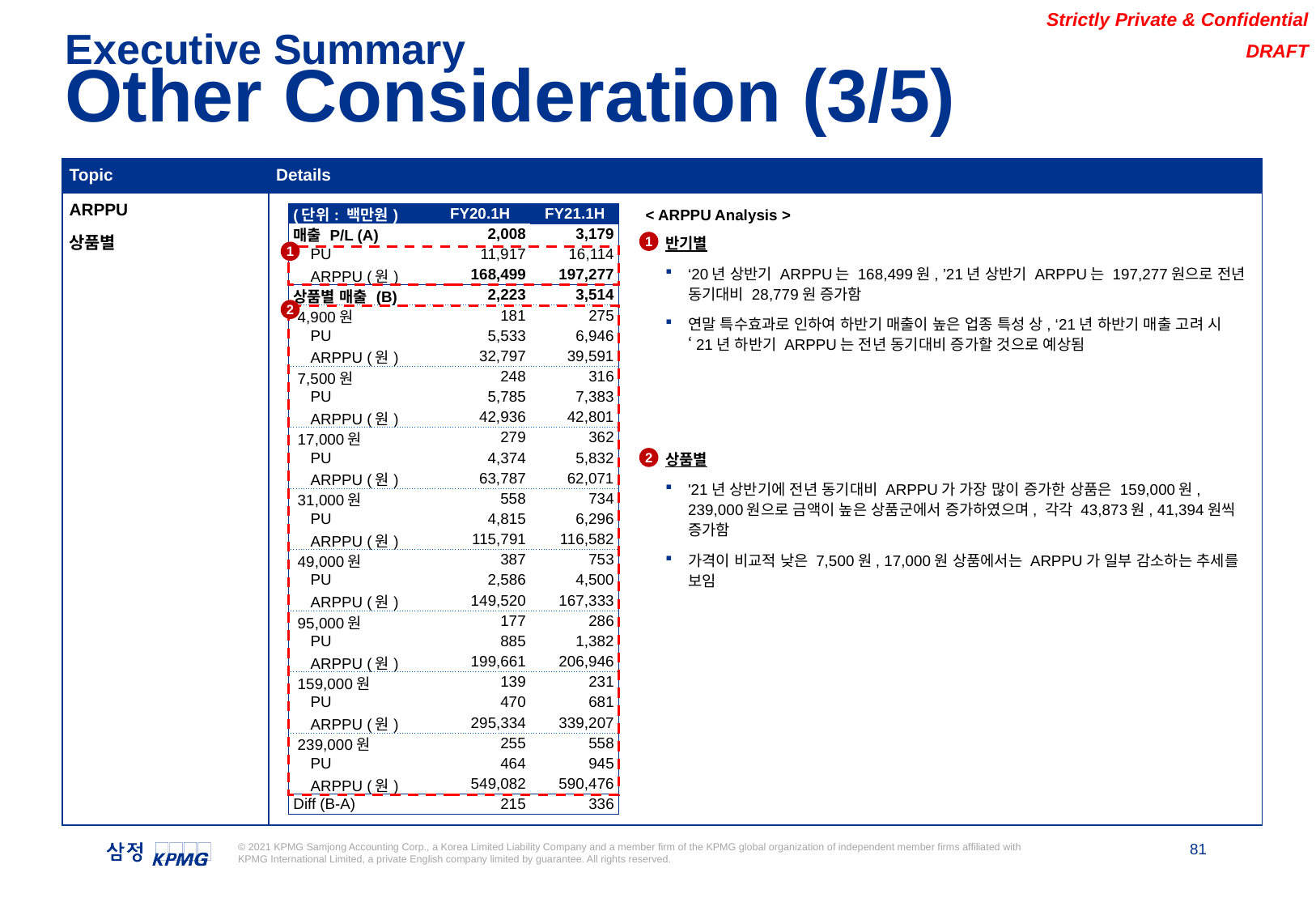

Executive Summary
Other Consideration (3/5)
| Topic | Details |
| --- | --- |
| ARPPU 상품별 |  |
| (단위: 백만원) | FY20.1H | FY21.1H |
| --- | --- | --- |
| 매출 P/L (A) | 2,008 | 3,179 |
| PU | 11,917 | 16,114 |
| ARPPU (원) | 168,499 | 197,277 |
| 상품별 매출 (B) | 2,223 | 3,514 |
| 4,900원 | 181 | 275 |
| PU | 5,533 | 6,946 |
| ARPPU (원) | 32,797 | 39,591 |
| 7,500원 | 248 | 316 |
| PU | 5,785 | 7,383 |
| ARPPU (원) | 42,936 | 42,801 |
| 17,000원 | 279 | 362 |
| PU | 4,374 | 5,832 |
| ARPPU (원) | 63,787 | 62,071 |
| 31,000원 | 558 | 734 |
| PU | 4,815 | 6,296 |
| ARPPU (원) | 115,791 | 116,582 |
| 49,000원 | 387 | 753 |
| PU | 2,586 | 4,500 |
| ARPPU (원) | 149,520 | 167,333 |
| 95,000원 | 177 | 286 |
| PU | 885 | 1,382 |
| ARPPU (원) | 199,661 | 206,946 |
| 159,000원 | 139 | 231 |
| PU | 470 | 681 |
| ARPPU (원) | 295,334 | 339,207 |
| 239,000원 | 255 | 558 |
| PU | 464 | 945 |
| ARPPU (원) | 549,082 | 590,476 |
| Diff (B-A) | 215 | 336 |
< ARPPU Analysis >
1
반기별
‘20년 상반기 ARPPU는 168,499원, ’21년 상반기 ARPPU는 197,277원으로 전년 동기대비 28,779원 증가함
연말 특수효과로 인하여 하반기 매출이 높은 업종 특성 상, ‘21년 하반기 매출 고려 시 ‘21년 하반기 ARPPU는 전년 동기대비 증가할 것으로 예상됨
1

2

2
상품별
'21년 상반기에 전년 동기대비 ARPPU가 가장 많이 증가한 상품은 159,000원, 239,000원으로 금액이 높은 상품군에서 증가하였으며, 각각 43,873원, 41,394원씩 증가함
가격이 비교적 낮은 7,500원, 17,000원 상품에서는 ARPPU가 일부 감소하는 추세를 보임